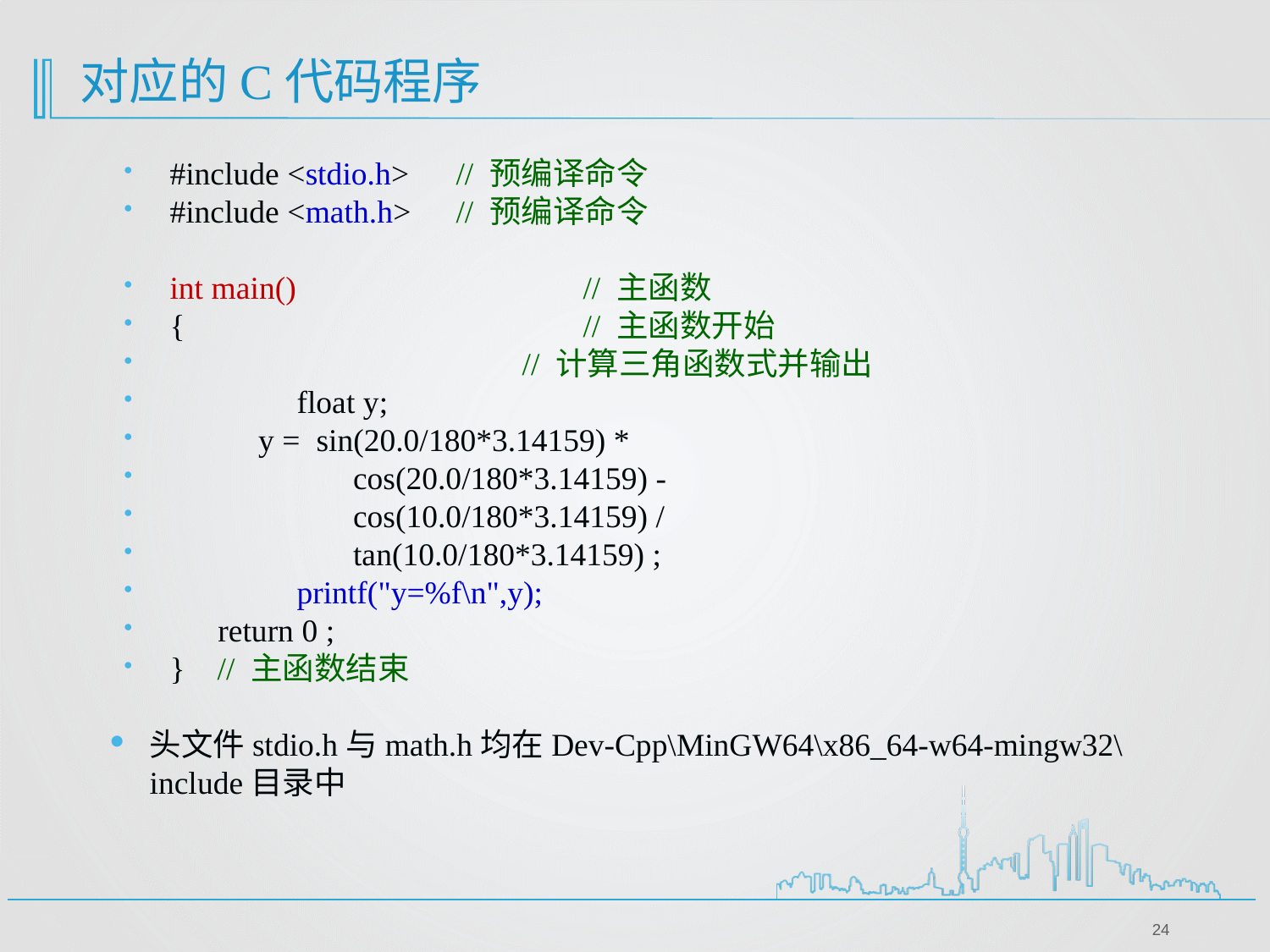

# 对应的C代码程序
#include <stdio.h>	    // 预编译命令
#include <math.h>	    // 预编译命令

int main()   		    // 主函数
{		   	    // 主函数开始
	                            // 计算三角函数式并输出
	float y;
           y =  sin(20.0/180*3.14159) *
	       cos(20.0/180*3.14159) -
	       cos(10.0/180*3.14159) /
	       tan(10.0/180*3.14159) ;
	printf("y=%f\n",y);
      return 0 ;
}    // 主函数结束

头文件stdio.h与math.h均在Dev-Cpp\MinGW64\x86_64-w64-mingw32\include目录中
24